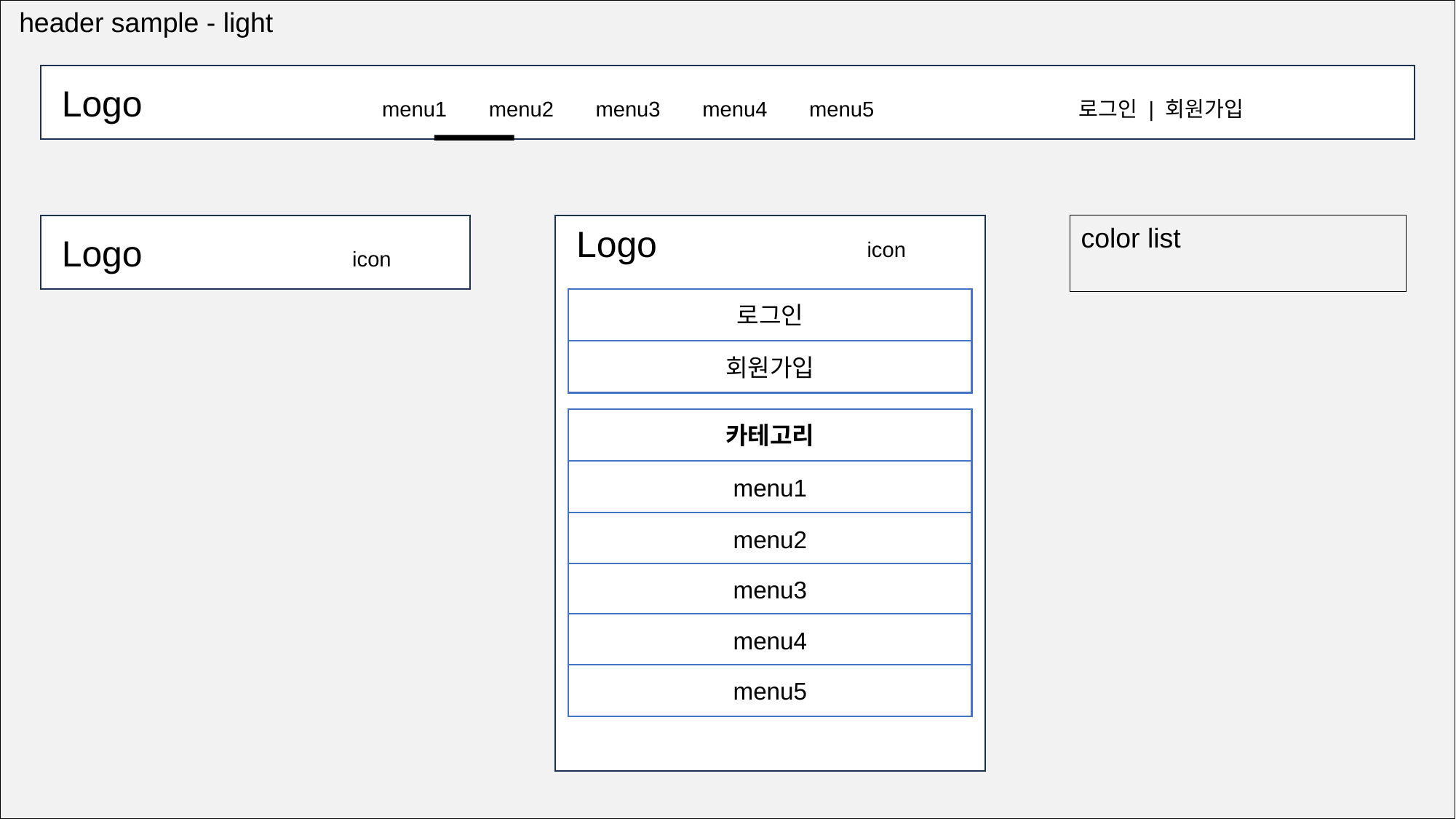

header sample - light
 Logo                                        menu1       menu2       menu3       menu4       menu5                                 로그인 | 회원가입

 Logo                                   icon
 Logo                                   icon
color list

로그인
회원가입
카테고리
menu1
menu2
menu3
menu4
menu5